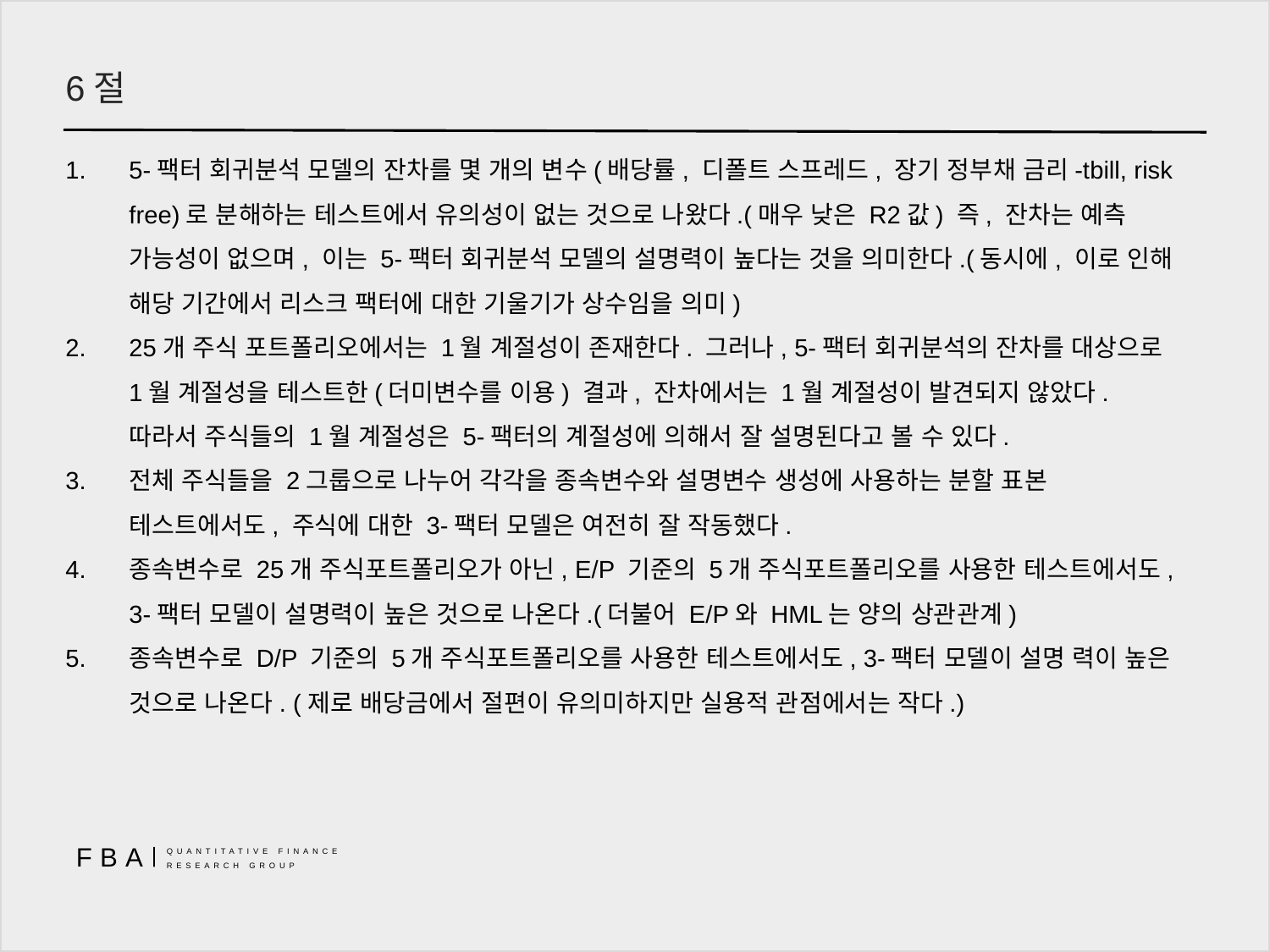

6절
5-팩터 회귀분석 모델의 잔차를 몇 개의 변수(배당률, 디폴트 스프레드, 장기 정부채 금리-tbill, risk free)로 분해하는 테스트에서 유의성이 없는 것으로 나왔다.(매우 낮은 R2값) 즉, 잔차는 예측 가능성이 없으며, 이는 5-팩터 회귀분석 모델의 설명력이 높다는 것을 의미한다.(동시에, 이로 인해 해당 기간에서 리스크 팩터에 대한 기울기가 상수임을 의미)
25개 주식 포트폴리오에서는 1월 계절성이 존재한다. 그러나, 5-팩터 회귀분석의 잔차를 대상으로 1월 계절성을 테스트한(더미변수를 이용) 결과, 잔차에서는 1월 계절성이 발견되지 않았다. 따라서 주식들의 1월 계절성은 5-팩터의 계절성에 의해서 잘 설명된다고 볼 수 있다.
전체 주식들을 2그룹으로 나누어 각각을 종속변수와 설명변수 생성에 사용하는 분할 표본 테스트에서도, 주식에 대한 3-팩터 모델은 여전히 잘 작동했다.
종속변수로 25개 주식포트폴리오가 아닌, E/P 기준의 5개 주식포트폴리오를 사용한 테스트에서도, 3-팩터 모델이 설명력이 높은 것으로 나온다.(더불어 E/P와 HML는 양의 상관관계)
종속변수로 D/P 기준의 5개 주식포트폴리오를 사용한 테스트에서도, 3-팩터 모델이 설명 력이 높은 것으로 나온다. (제로 배당금에서 절편이 유의미하지만 실용적 관점에서는 작다.)
FBA
|
QUANTITATIVE FINANCE
RESEARCH GROUP
39